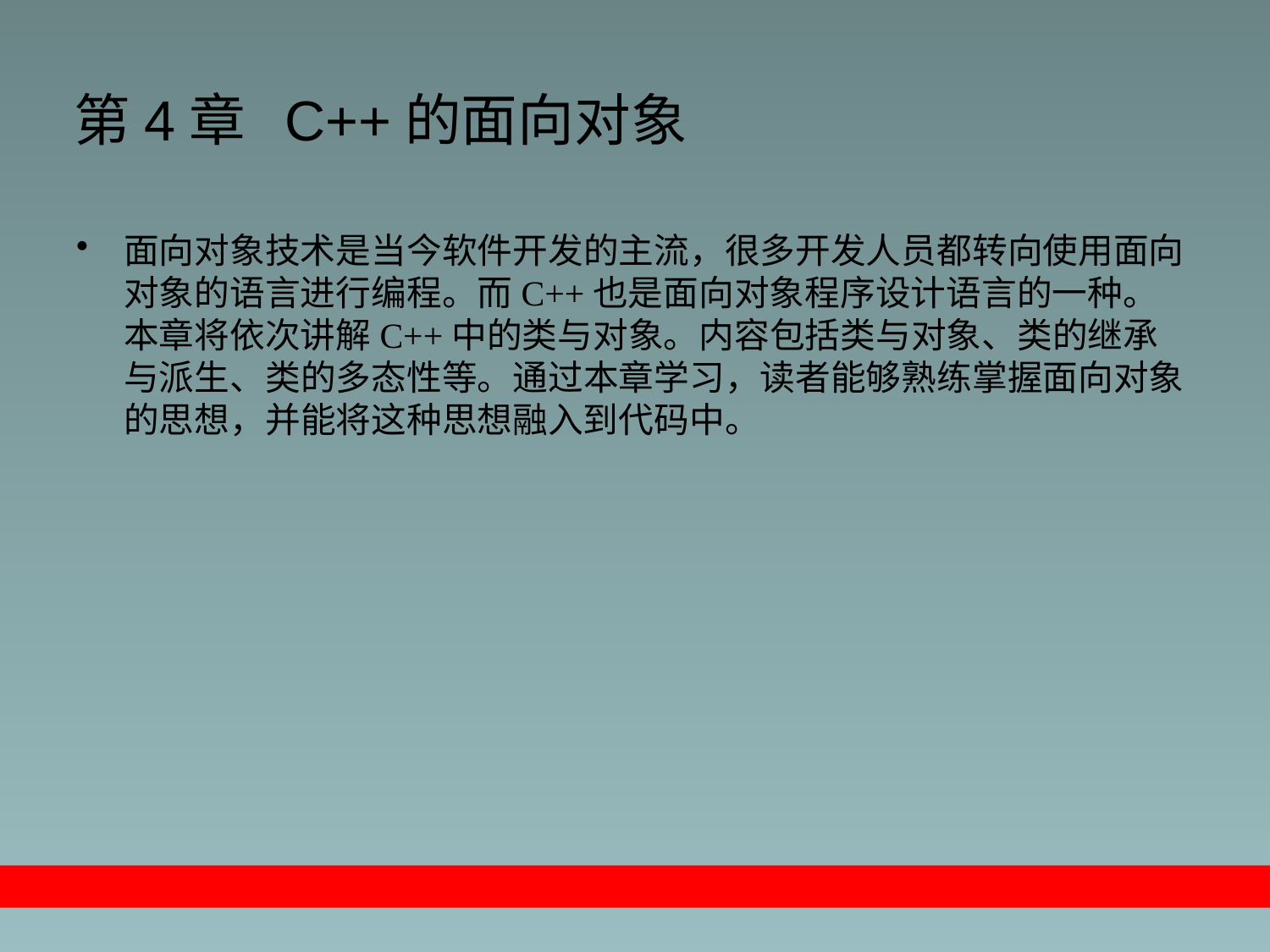

# 第4章  C++的面向对象
面向对象技术是当今软件开发的主流，很多开发人员都转向使用面向对象的语言进行编程。而C++也是面向对象程序设计语言的一种。本章将依次讲解C++中的类与对象。内容包括类与对象、类的继承与派生、类的多态性等。通过本章学习，读者能够熟练掌握面向对象的思想，并能将这种思想融入到代码中。